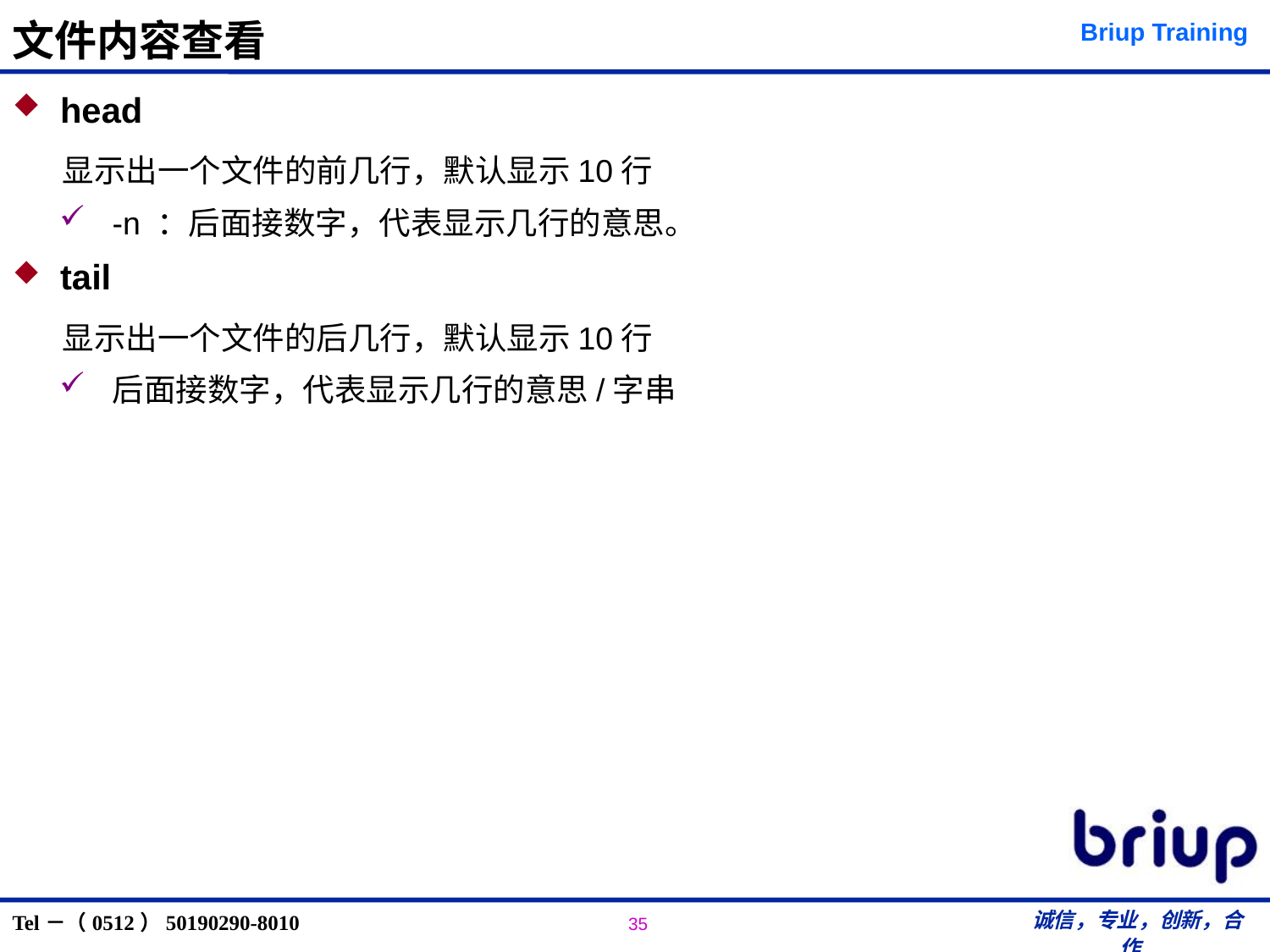

# 文件内容查看
head
显示出一个文件的前几行，默认显示10行
-n ：后面接数字，代表显示几行的意思。
tail
显示出一个文件的后几行，默认显示10行
后面接数字，代表显示几行的意思/字串